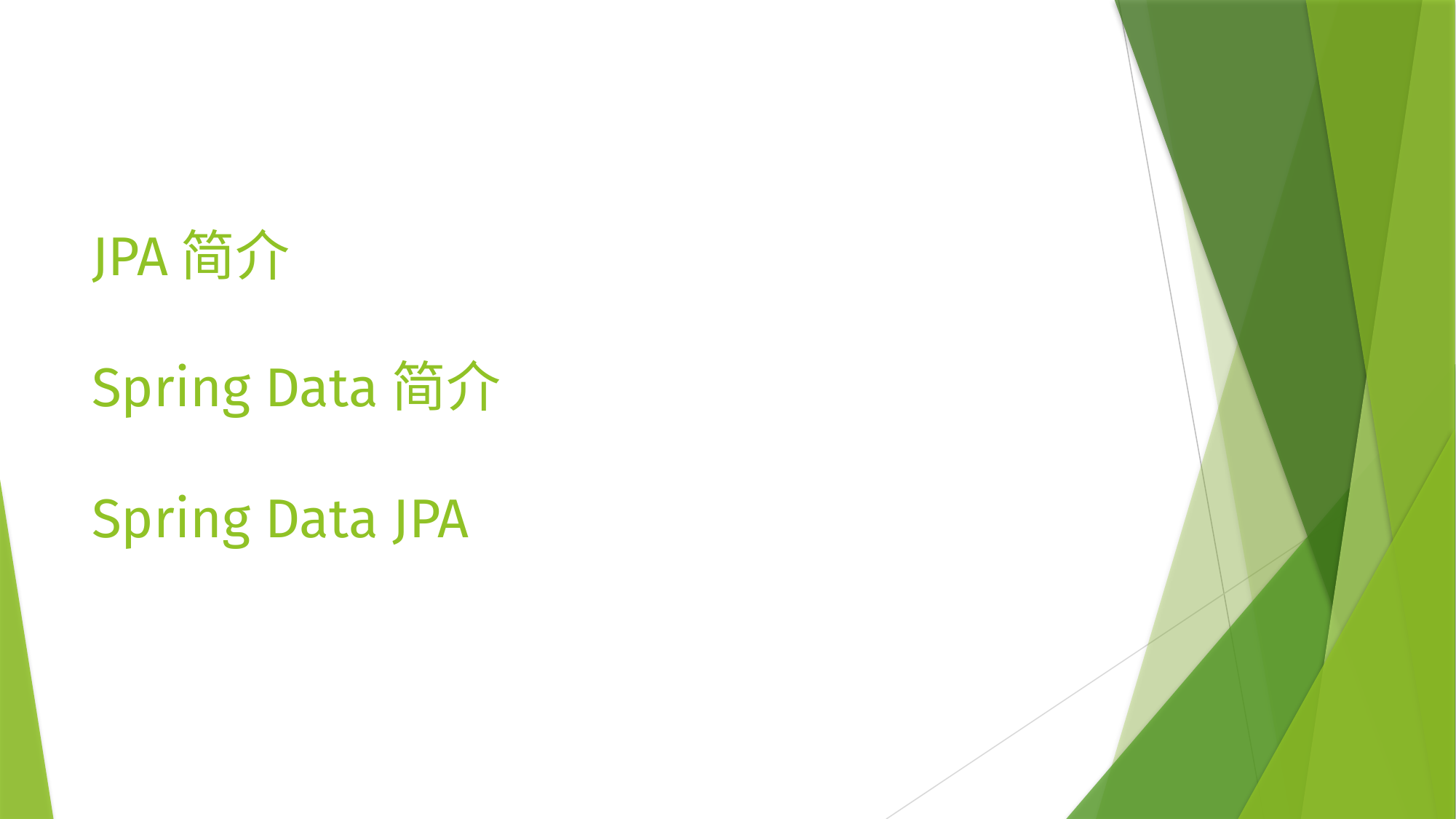

# JPA简介 Spring Data简介 Spring Data JPA